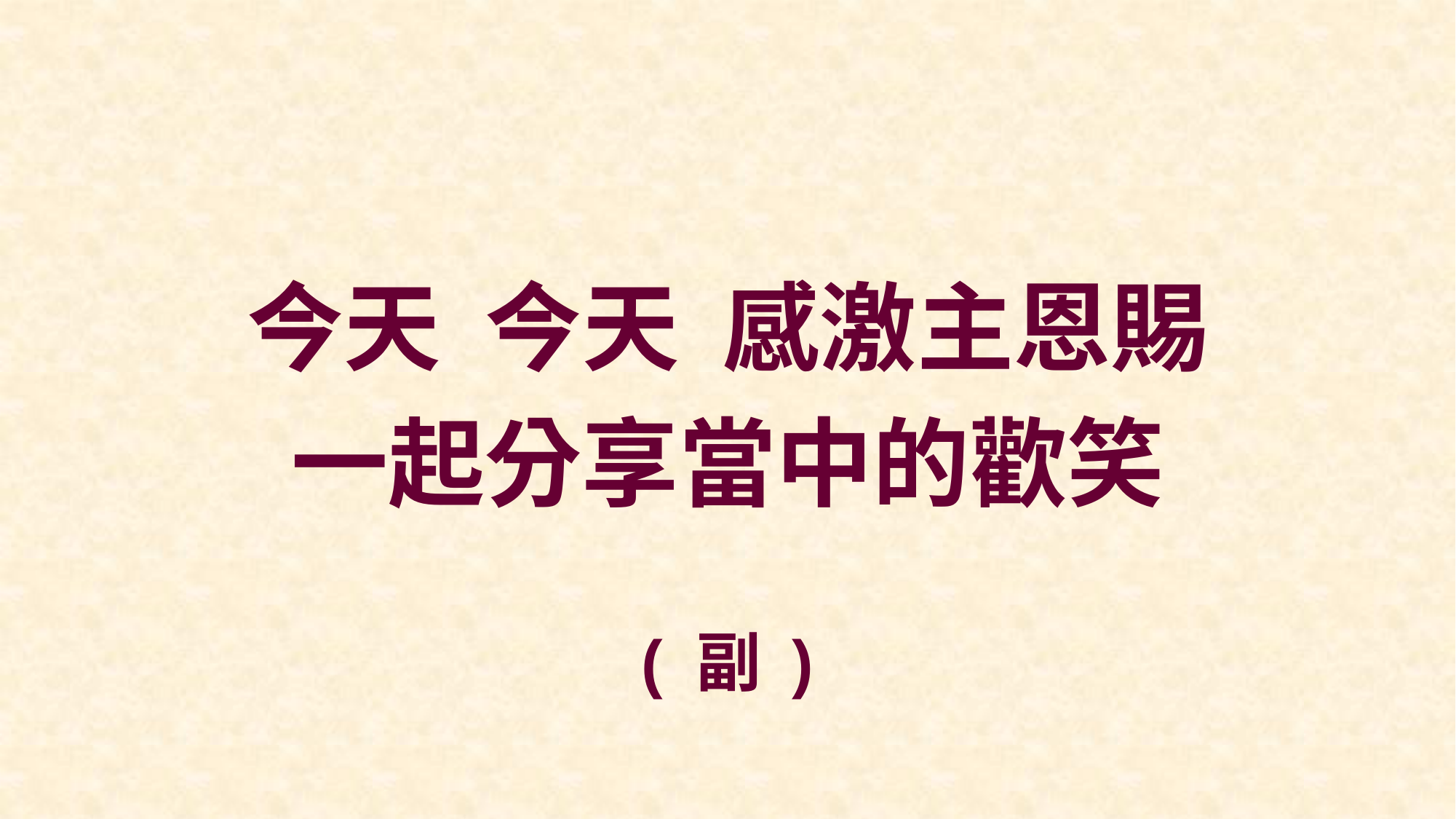

今天  今天  感激主恩賜
一起分享當中的歡笑
( 副 )